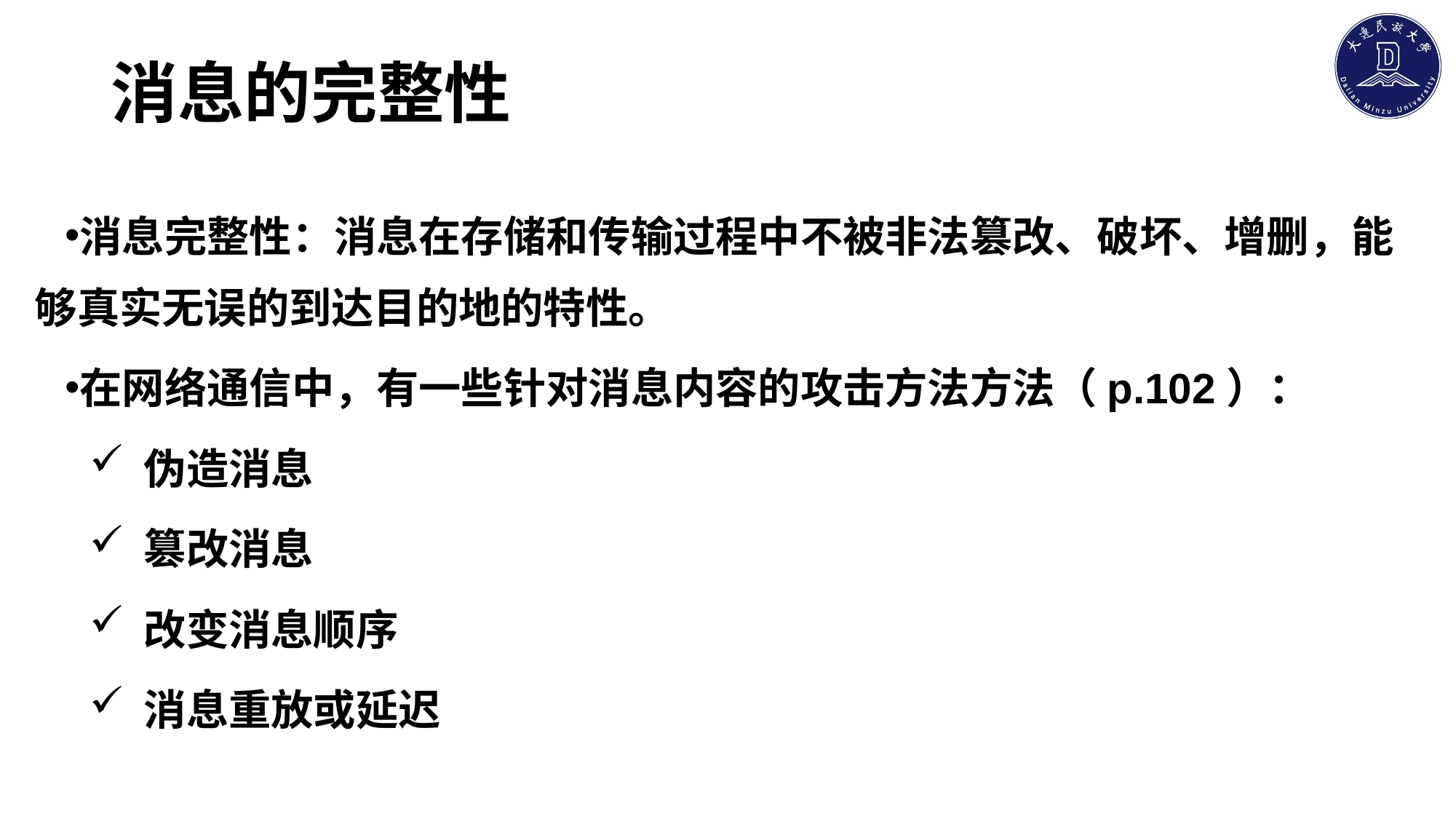

# 消息的完整性
消息完整性：消息在存储和传输过程中不被非法篡改、破坏、增删，能够真实无误的到达目的地的特性。
在网络通信中，有一些针对消息内容的攻击方法方法（p.102）：
伪造消息
篡改消息
改变消息顺序
消息重放或延迟